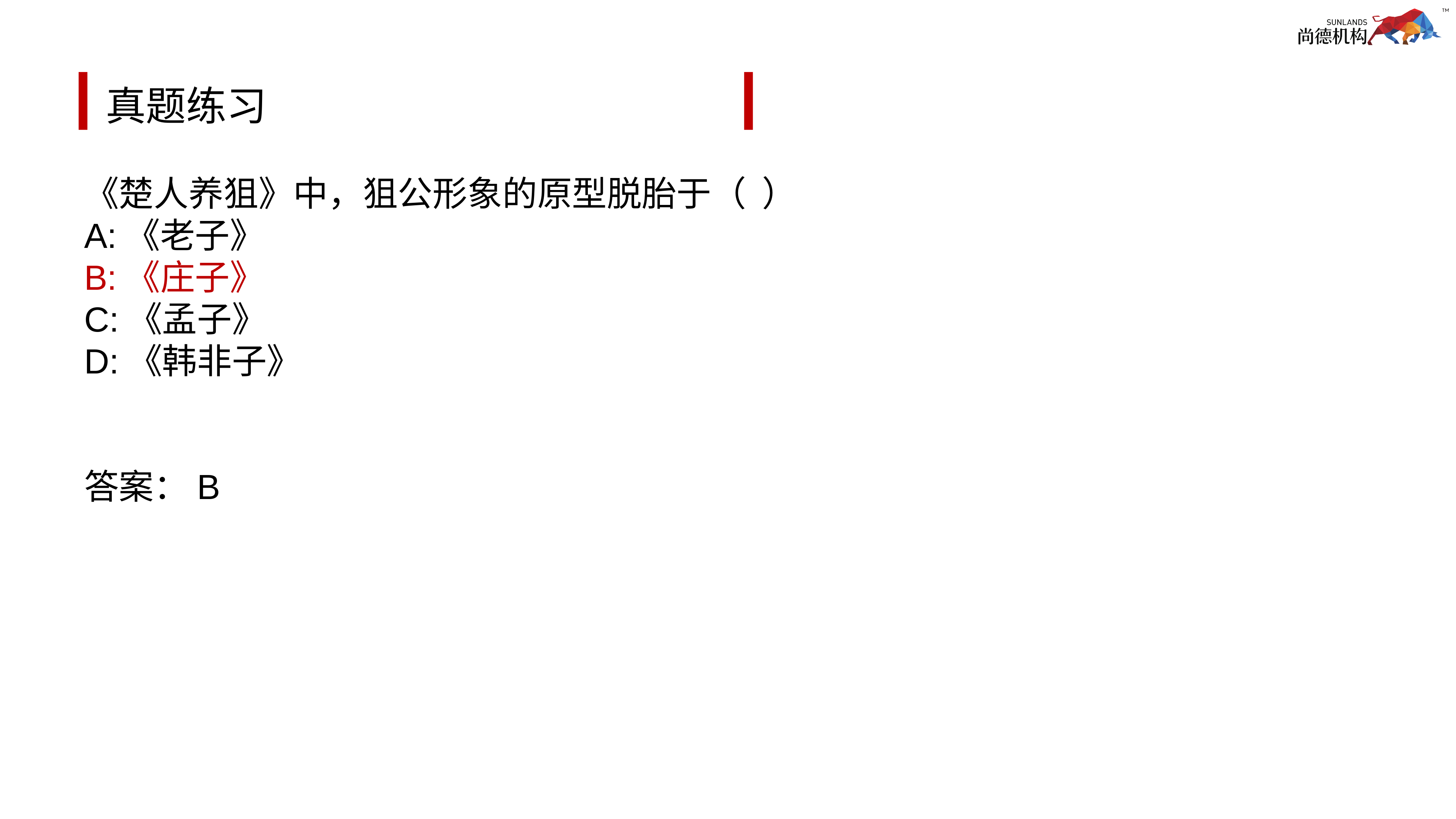

# 真题练习
《楚人养狙》中，狙公形象的原型脱胎于（  ）
A:《老子》
B:《庄子》
C:《孟子》
D:《韩非子》

答案：B